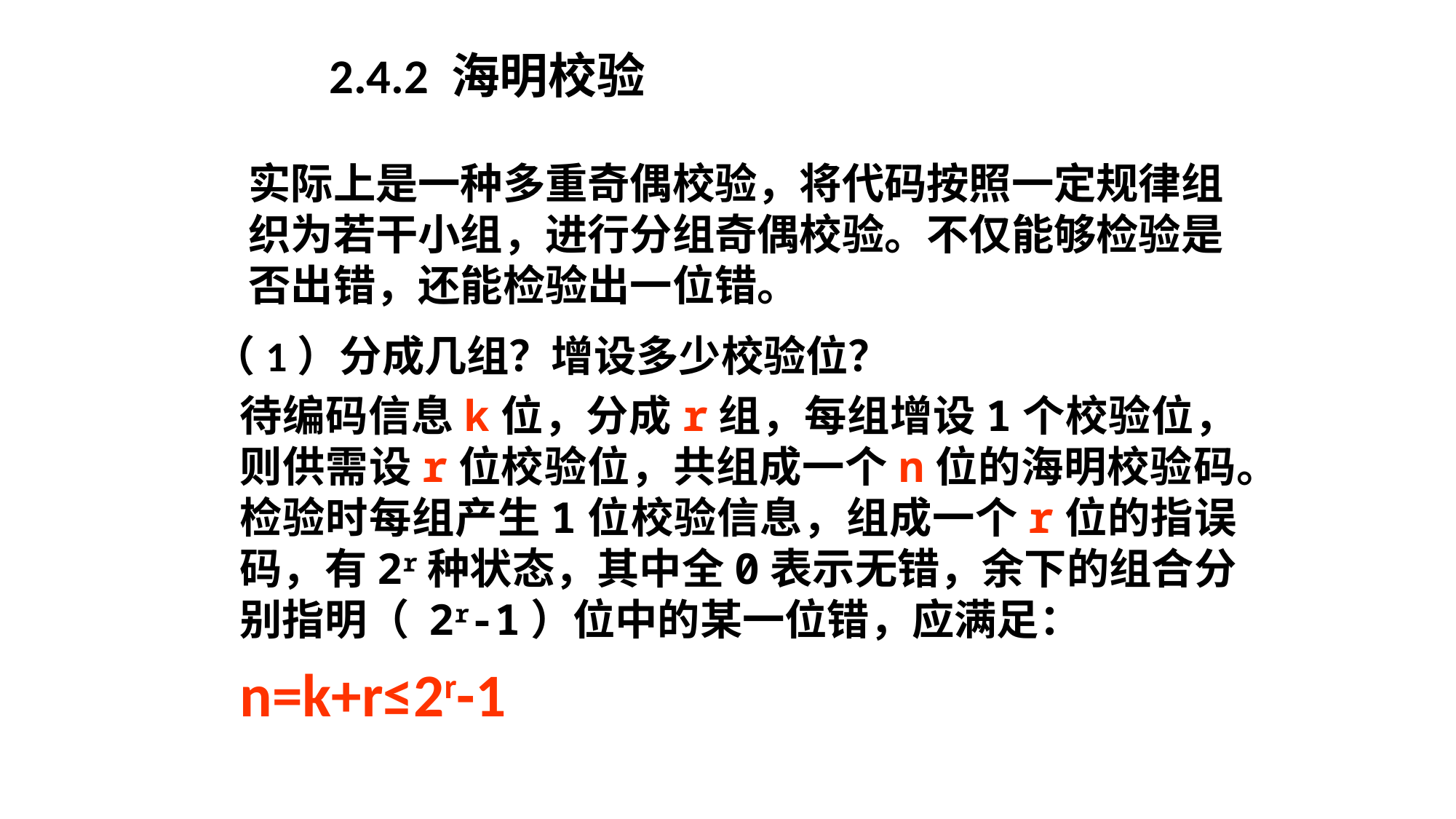

2.4.2 海明校验
实际上是一种多重奇偶校验，将代码按照一定规律组织为若干小组，进行分组奇偶校验。不仅能够检验是否出错，还能检验出一位错。
（1）分成几组？增设多少校验位？
待编码信息k位，分成r组，每组增设1个校验位，则供需设r位校验位，共组成一个n位的海明校验码。检验时每组产生1位校验信息，组成一个r位的指误码，有2r种状态，其中全0表示无错，余下的组合分别指明（ 2r-1）位中的某一位错，应满足：
n=k+r≤2r-1